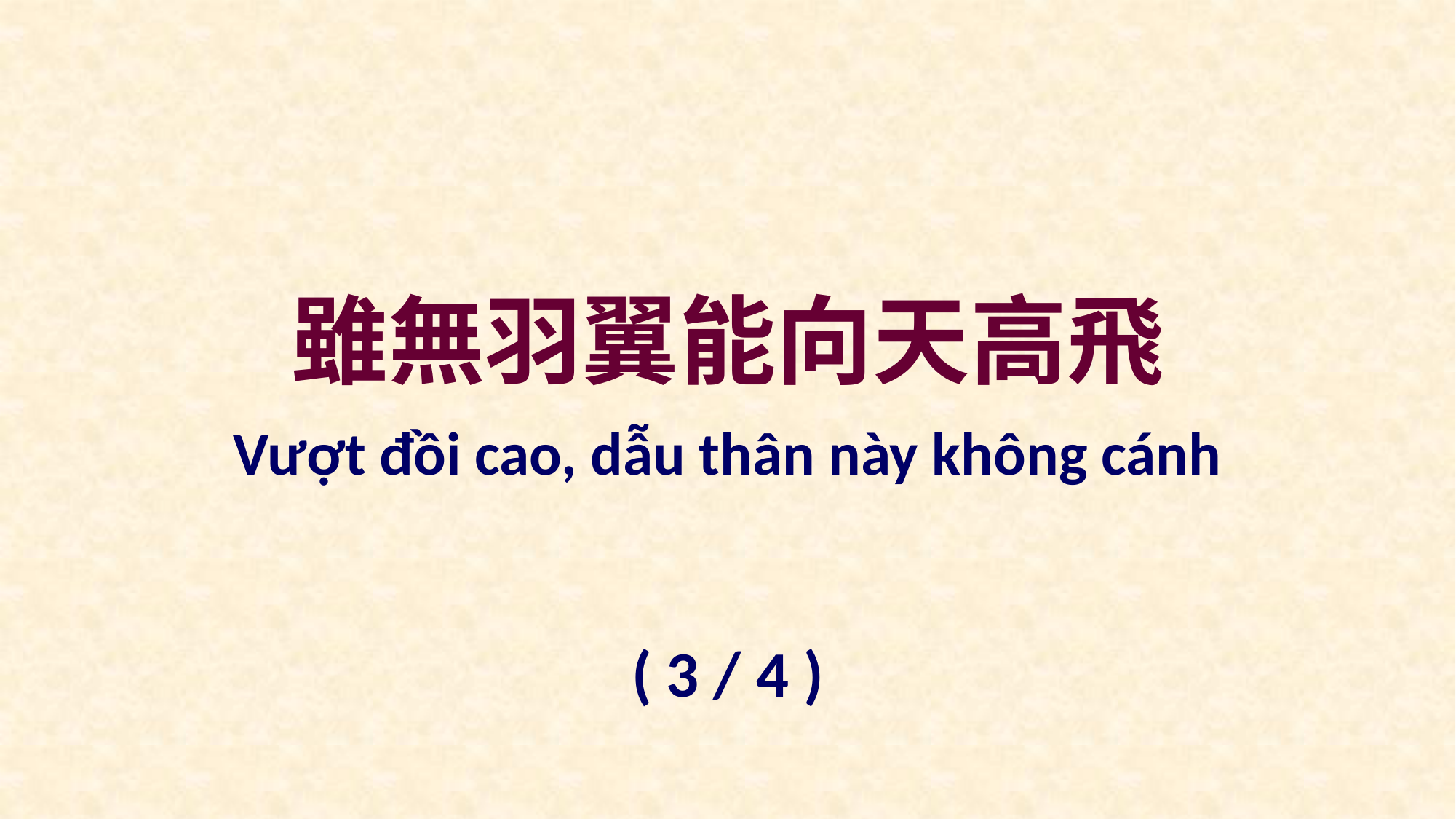

雖無羽翼能向天高飛
Vượt đồi cao, dẫu thân này không cánh
( 3 / 4 )